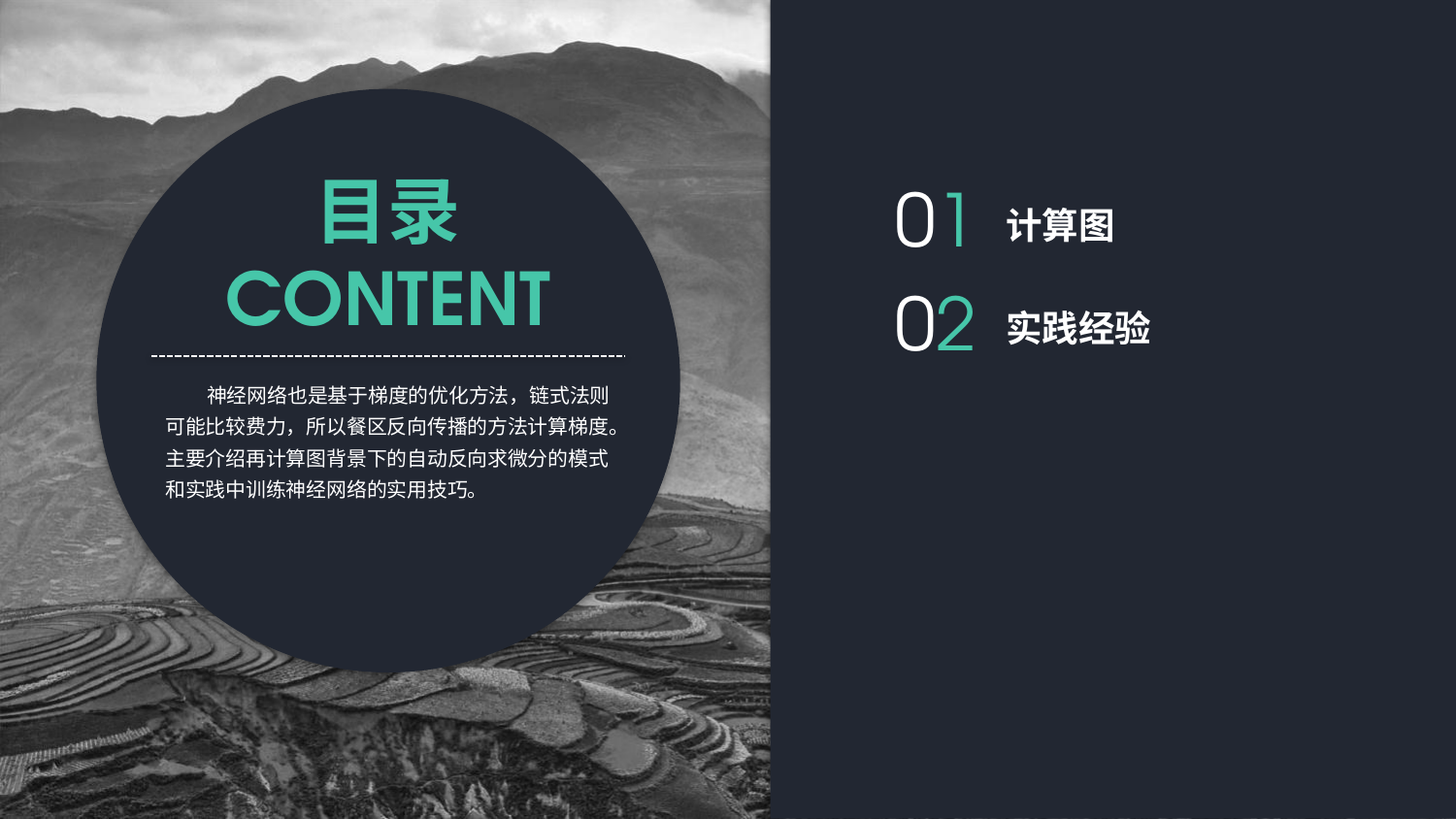

目录
CONTENT
01
计算图
02
实践经验
        神经网络也是基于梯度的优化方法，链式法则可能比较费力，所以餐区反向传播的方法计算梯度。主要介绍再计算图背景下的自动反向求微分的模式和实践中训练神经网络的实用技巧。